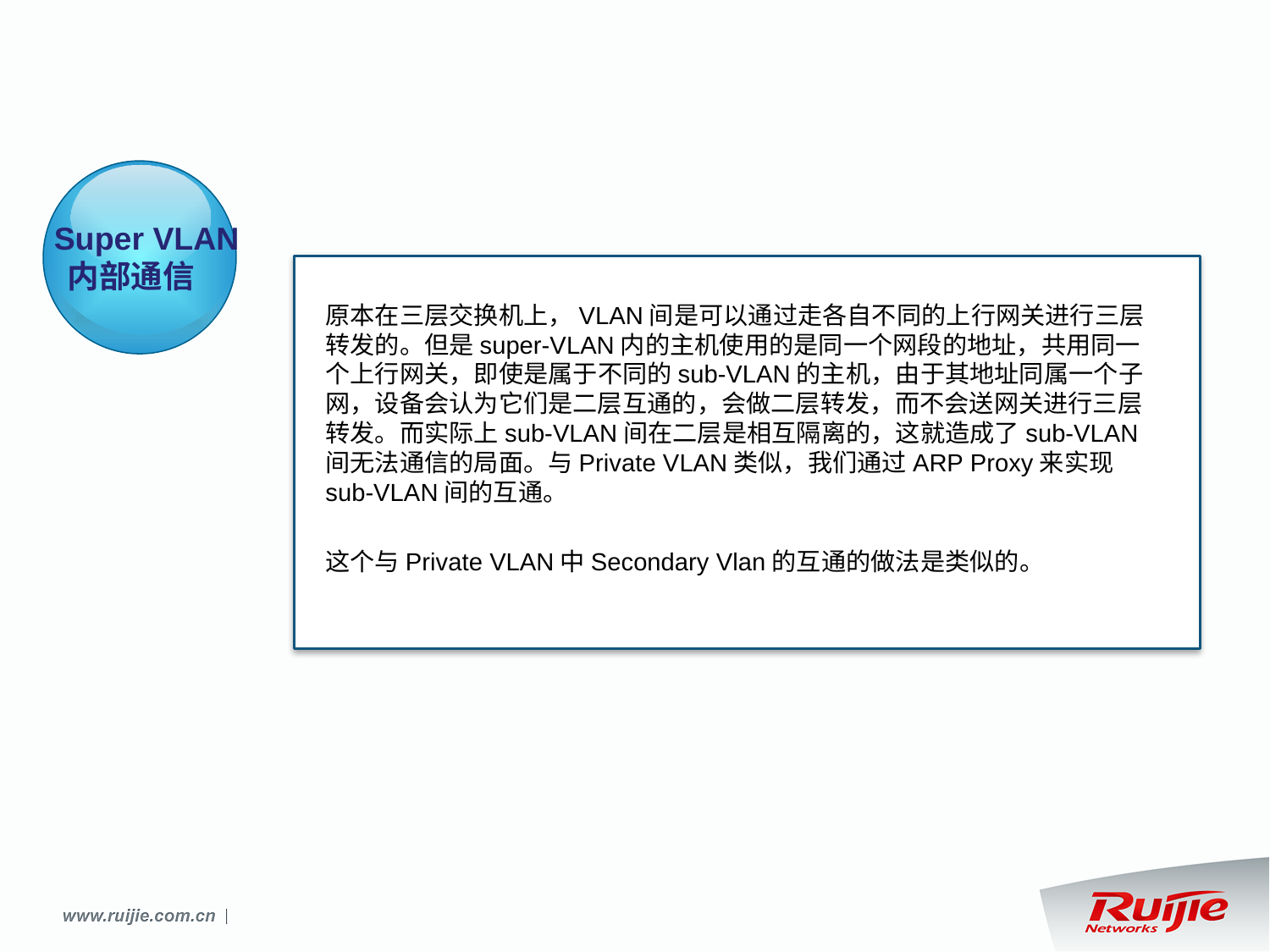

Super VLAN
  内部通信

Device C
原本在三层交换机上，VLAN间是可以通过走各自不同的上行网关进行三层转发的。但是super-VLAN内的主机使用的是同一个网段的地址，共用同一个上行网关，即使是属于不同的sub-VLAN的主机，由于其地址同属一个子网，设备会认为它们是二层互通的，会做二层转发，而不会送网关进行三层转发。而实际上sub-VLAN间在二层是相互隔离的，这就造成了sub-VLAN间无法通信的局面。与Private VLAN类似，我们通过ARP Proxy来实现sub-VLAN间的互通。

这个与Private VLAN中Secondary Vlan的互通的做法是类似的。